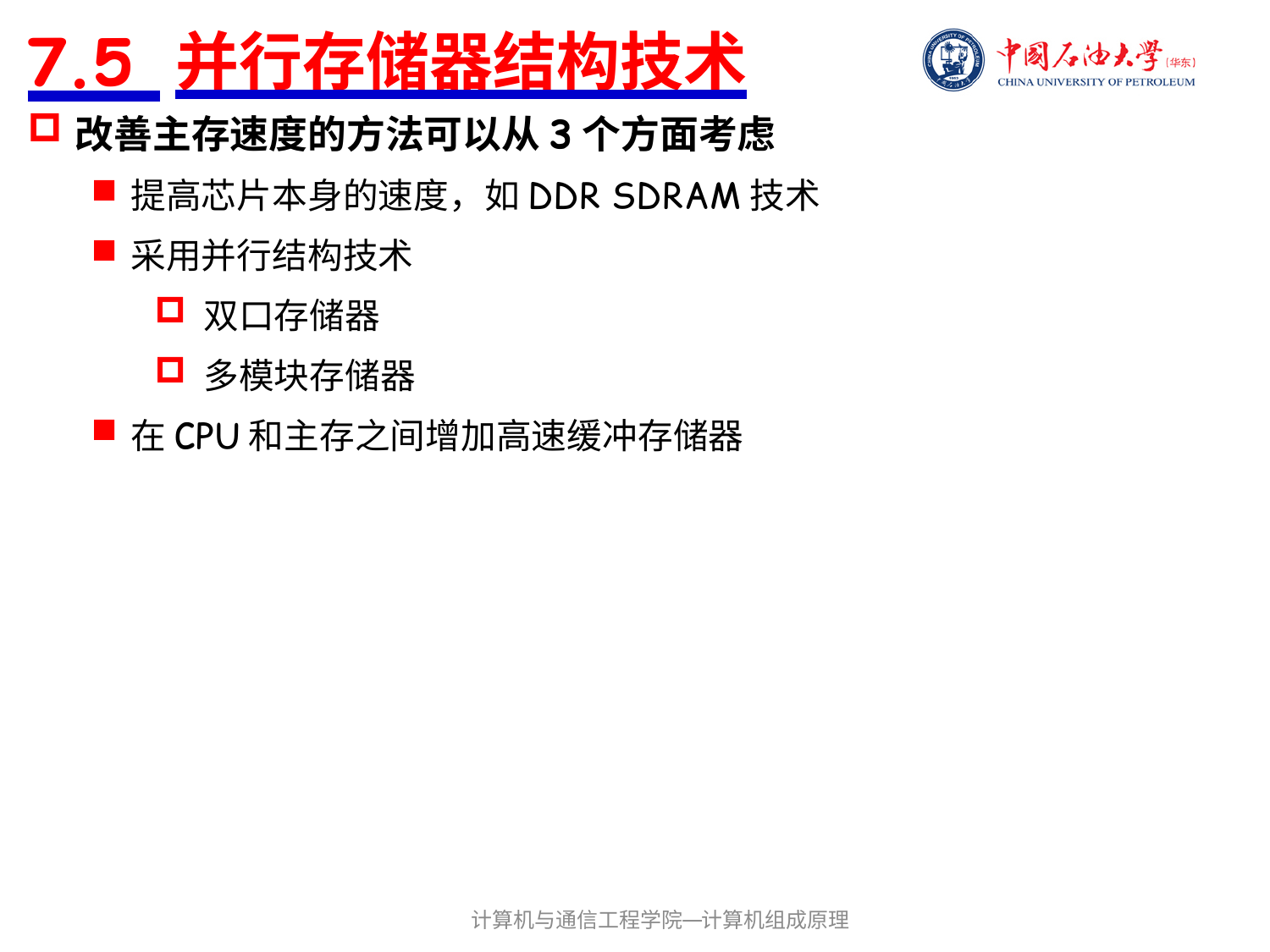

# 7.5 并行存储器结构技术
改善主存速度的方法可以从3个方面考虑
提高芯片本身的速度，如DDR SDRAM技术
采用并行结构技术
 双口存储器
 多模块存储器
在CPU和主存之间增加高速缓冲存储器
计算机与通信工程学院—计算机组成原理
44